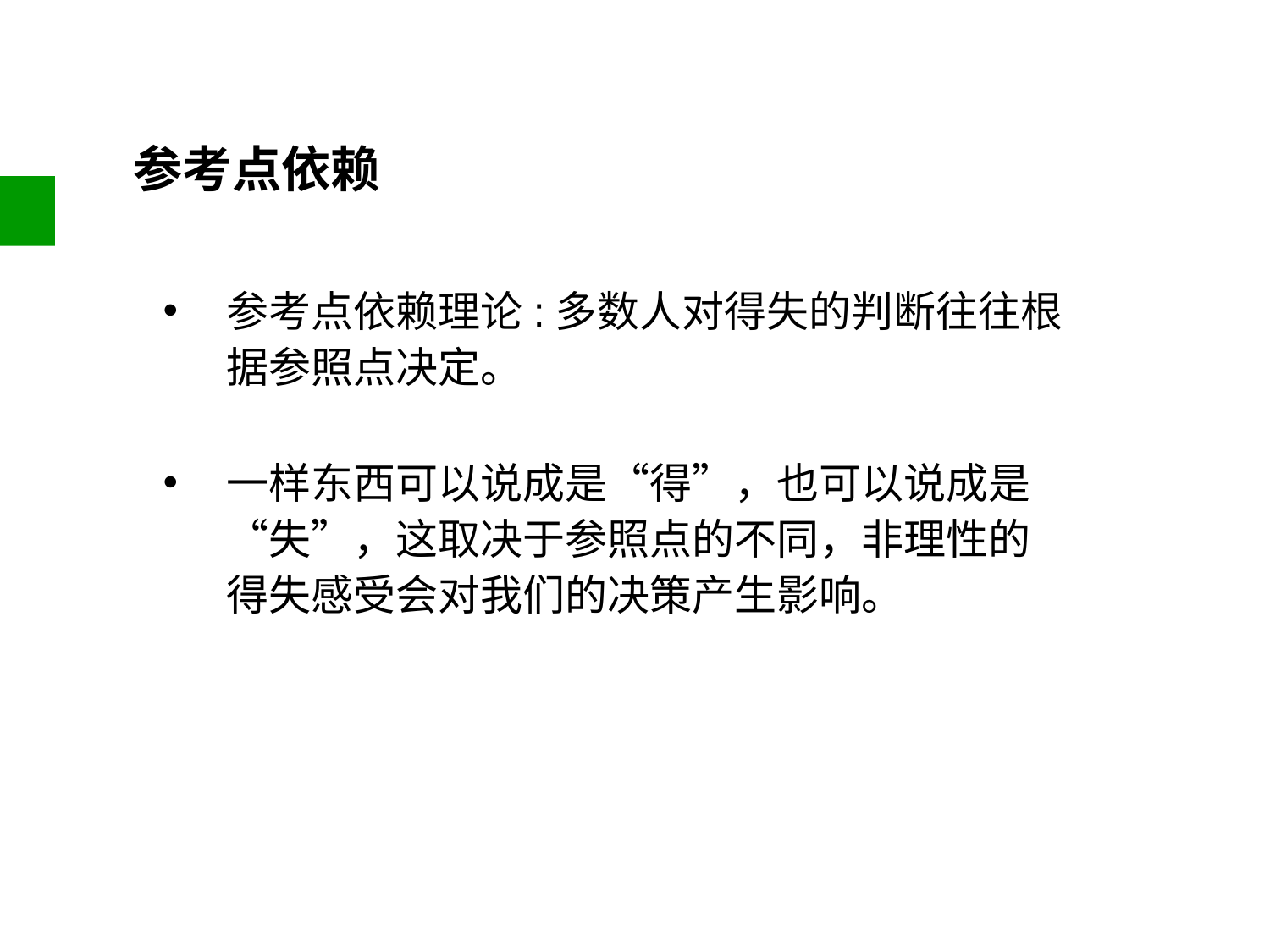

# 参考点依赖

参考点依赖理论:多数人对得失的判断往往根据参照点决定。

一样东西可以说成是“得”，也可以说成是“失”，这取决于参照点的不同，非理性的得失感受会对我们的决策产生影响。

23